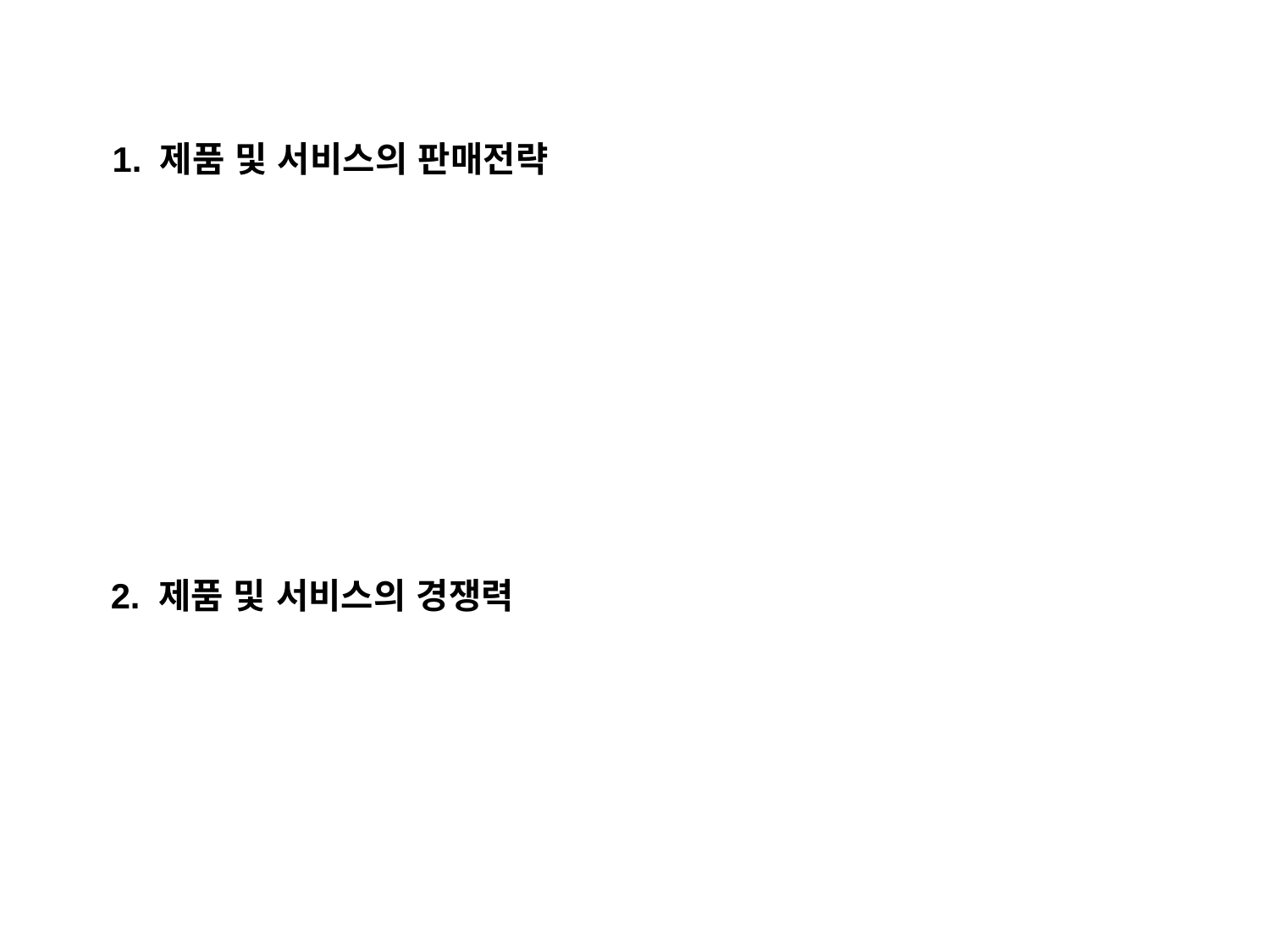

4. 제품 및 서비스
 차별성과 경쟁력
1. 제품 및 서비스의 판매전략
2. 제품 및 서비스의 경쟁력